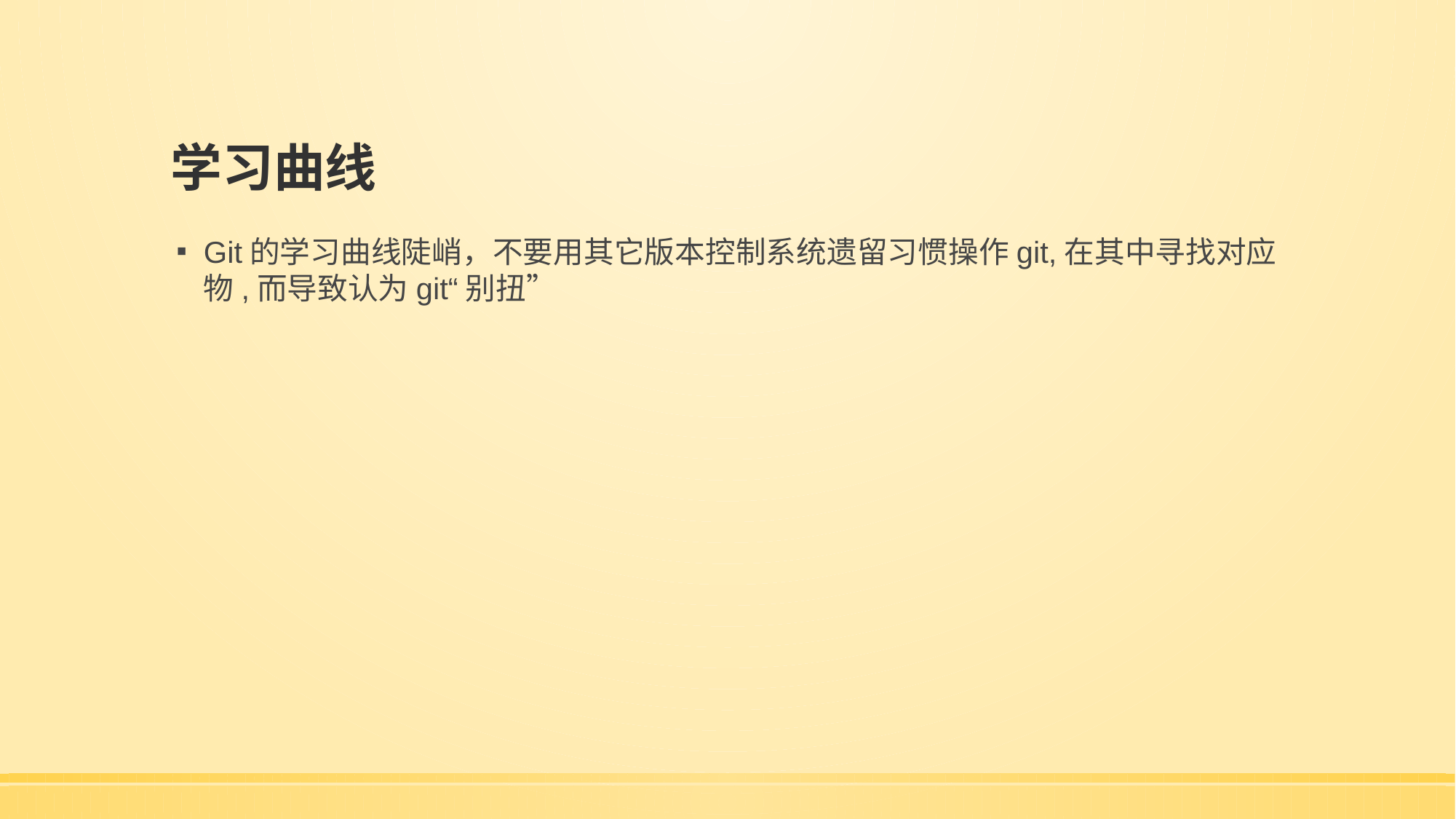

# 学习曲线
Git的学习曲线陡峭，不要用其它版本控制系统遗留习惯操作git,在其中寻找对应物,而导致认为git“别扭”